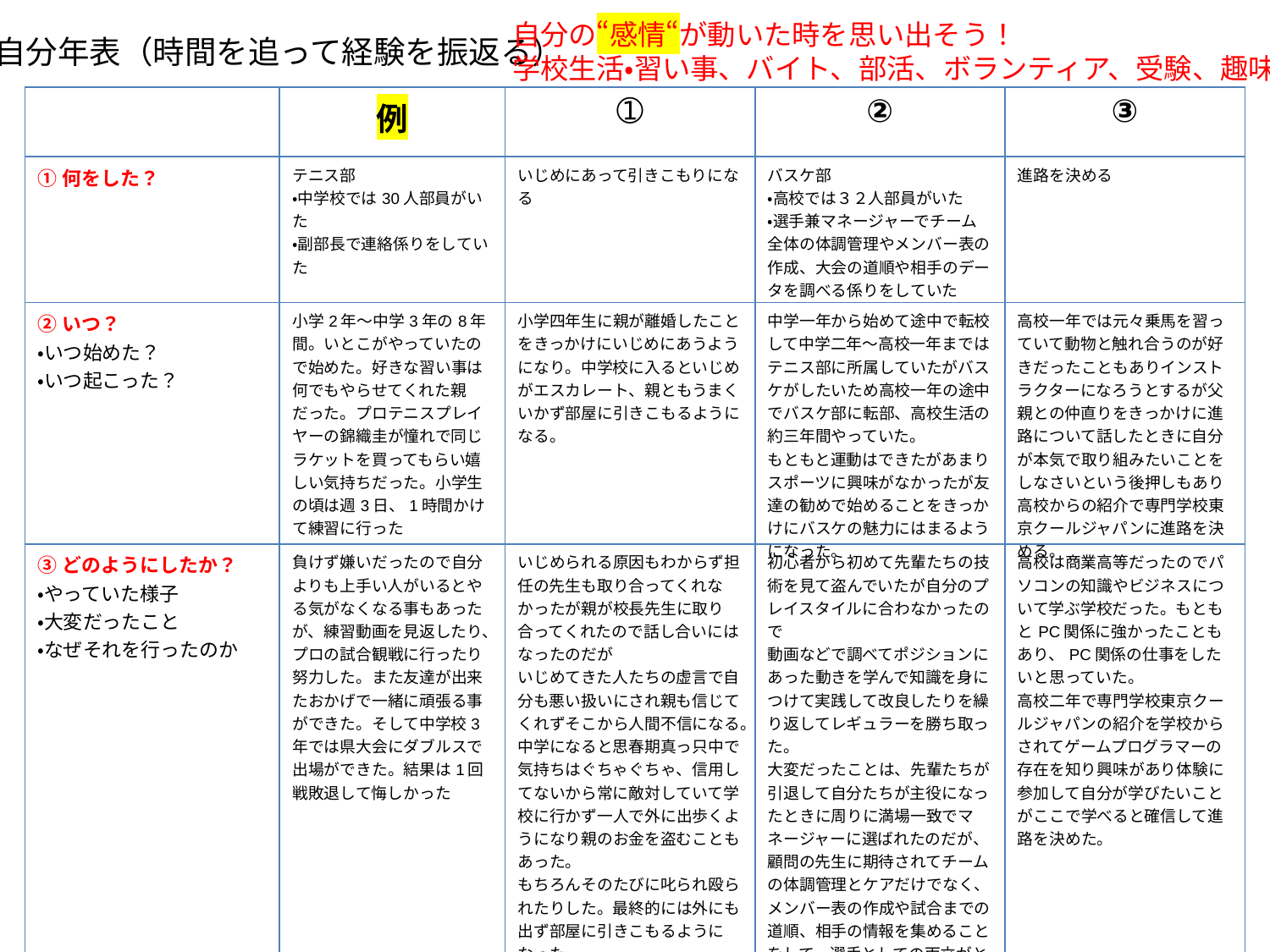

自分の“感情“が動いた時を思い出そう！
学校生活・習い事、バイト、部活、ボランティア、受験、趣味等
自分年表（時間を追って経験を振返る）
|  | 例 | ➀ | ② | ③ |
| --- | --- | --- | --- | --- |
| ➀何をした？ | テニス部 ・中学校では30人部員がいた ・副部長で連絡係りをしていた | いじめにあって引きこもりになる | バスケ部 ・高校では３２人部員がいた ・選手兼マネージャーでチーム全体の体調管理やメンバー表の作成、大会の道順や相手のデータを調べる係りをしていた | 進路を決める |
| ②いつ？ ・いつ始めた？ ・いつ起こった？ | 小学2年～中学3年の8年間。いとこがやっていたので始めた。好きな習い事は何でもやらせてくれた親だった。プロテニスプレイヤーの錦織圭が憧れで同じラケットを買ってもらい嬉しい気持ちだった。小学生の頃は週3日、1時間かけて練習に行った | 小学四年生に親が離婚したことをきっかけにいじめにあうようになり。中学校に入るといじめがエスカレート、親ともうまくいかず部屋に引きこもるようになる。 | 中学一年から始めて途中で転校して中学二年～高校一年まではテニス部に所属していたがバスケがしたいため高校一年の途中でバスケ部に転部、高校生活の約三年間やっていた。 もともと運動はできたがあまりスポーツに興味がなかったが友達の勧めで始めることをきっかけにバスケの魅力にはまるようになった。 | 高校一年では元々乗馬を習っていて動物と触れ合うのが好きだったこともありインストラクターになろうとするが父親との仲直りをきっかけに進路について話したときに自分が本気で取り組みたいことをしなさいという後押しもあり高校からの紹介で専門学校東京クールジャパンに進路を決める。 |
| ③どのようにしたか？ ・やっていた様子 ・大変だったこと ・なぜそれを行ったのか | 負けず嫌いだったので自分よりも上手い人がいるとやる気がなくなる事もあったが、練習動画を見返したり、プロの試合観戦に行ったり努力した。また友達が出来たおかげで一緒に頑張る事ができた。そして中学校3年では県大会にダブルスで出場ができた。結果は1回戦敗退して悔しかった | いじめられる原因もわからず担任の先生も取り合ってくれなかったが親が校長先生に取り合ってくれたので話し合いにはなったのだが いじめてきた人たちの虚言で自分も悪い扱いにされ親も信じてくれずそこから人間不信になる。 中学になると思春期真っ只中で気持ちはぐちゃぐちゃ、信用してないから常に敵対していて学校に行かず一人で外に出歩くようになり親のお金を盗むこともあった。 もちろんそのたびに叱られ殴られたりした。最終的には外にも出ず部屋に引きこもるようになった。 | 初心者から初めて先輩たちの技術を見て盗んでいたが自分のプレイスタイルに合わなかったので 動画などで調べてポジションにあった動きを学んで知識を身につけて実践して改良したりを繰り返してレギュラーを勝ち取った。 大変だったことは、先輩たちが引退して自分たちが主役になったときに周りに満場一致でマネージャーに選ばれたのだが、顧問の先生に期待されてチームの体調管理とケアだけでなく、メンバー表の作成や試合までの道順、相手の情報を集めることをして、選手としての両立がとても大変だった。 総体で地区予選優勝になったときはとても達成感に満ちていたが惜しくも県大会ベスト32で終わってしまったのが悔しかった。 | 高校は商業高等だったのでパソコンの知識やビジネスについて学ぶ学校だった。もともとPC関係に強かったこともあり、PC関係の仕事をしたいと思っていた。 高校二年で専門学校東京クールジャパンの紹介を学校からされてゲームプログラマーの存在を知り興味があり体験に参加して自分が学びたいことがここで学べると確信して進路を決めた。 |
| ④そこからどうなった？ ・気付いたこと、学んだこと、成長したこと ・考え方や物の見方が変わった | 努力をしても思い通りにいかないこともあると知った。 自分の意志で始めたことなら前向きに取組めるようになった。人と比べる事よりも自分で納得のいく事がもっと大事。大きな目標を立てるよりも小さいな目標を立てて、確実にクリアしていく事得意だと気付いた | ただ、それでも自分自身が悪いことをしているのもわかっていて変わらないといけないという気持ちもあり母親の実家に逃げた。 ただ、母親は元々酒癖が悪くアルコール依存症の傾向にあり口は悪く理不尽なことが多く弁当を自分で作ることも多々あった。転校した中学でも面白くない理由でいじめにあった。 さらに暗く気持ちは沈んでいた。 ただ、逃げることはだめだという気持ちが自分を強くして、なんとか中学生活と高校生活を乗り切った。 | 期待されているからきつく言われることもあるし学べることがほかの人の二倍あるということを知った。また、周りのペースや相手がどうしていのかの気持ちを汲み取ることが周りをまとめることで必要なことだと学んだ。 迷ったことはとりあえずやってみる。失敗はしたほうが得しかない 繰り返さなければ完璧。 | 当初は母親がお金を出してくれる予定だったのだが急に払えないといわれたが父親の支えで出してくれることになった。 初めて父親にごめんなさいといえることができた自分にとって一番大きい気持ちの変化と出来事である。 どんなにどん底まで暗くても逃げずに前に進めば明るくなることを学んだ。 親は愛情があって心配しない親はいないということ。 |